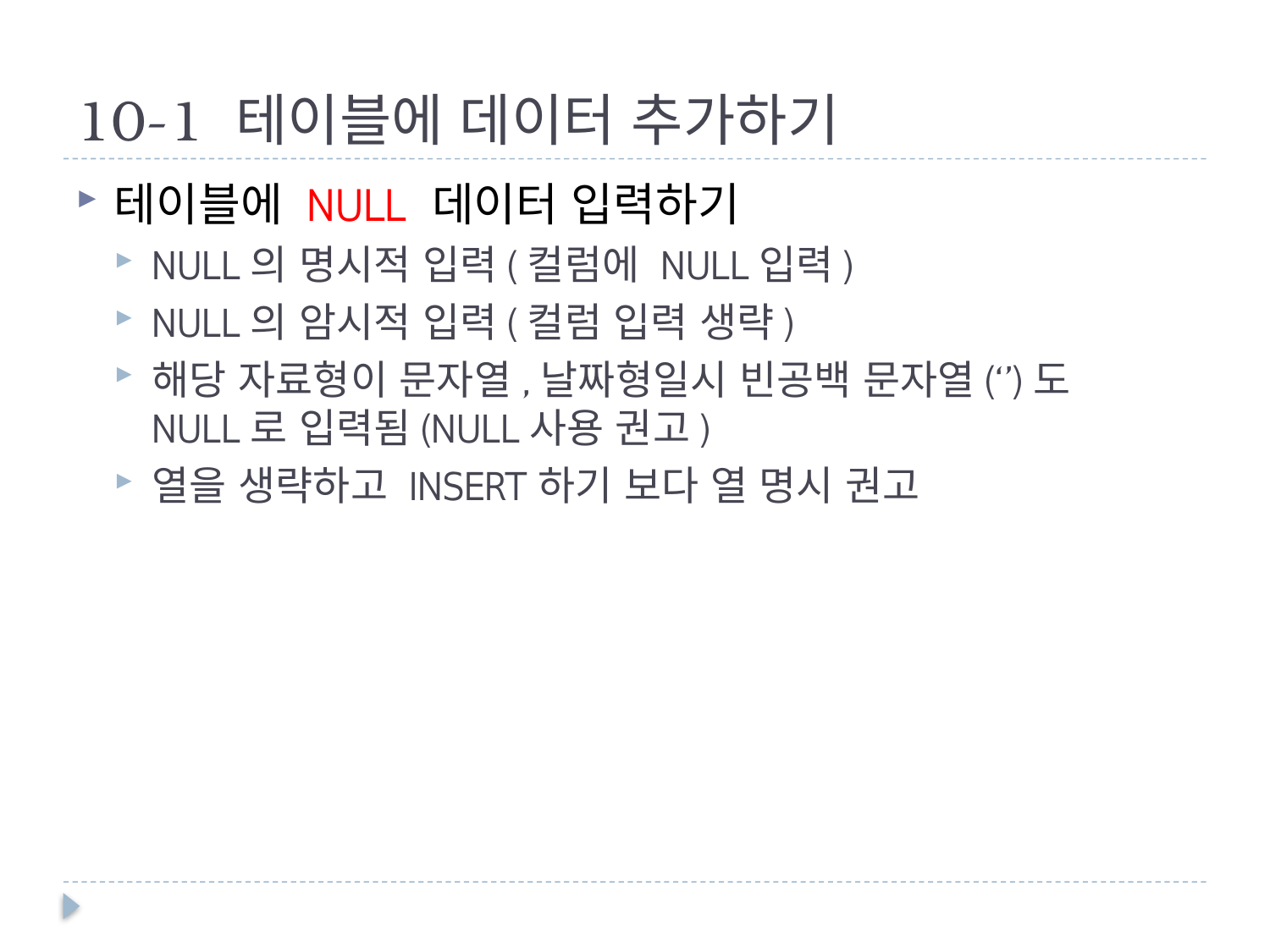

# 10-1 테이블에 데이터 추가하기
테이블에 NULL 데이터 입력하기
NULL의 명시적 입력(컬럼에 NULL입력)
NULL의 암시적 입력(컬럼 입력 생략)
해당 자료형이 문자열,날짜형일시 빈공백 문자열(‘’)도
NULL로 입력됨(NULL사용 권고)
열을 생략하고 INSERT하기 보다 열 명시 권고